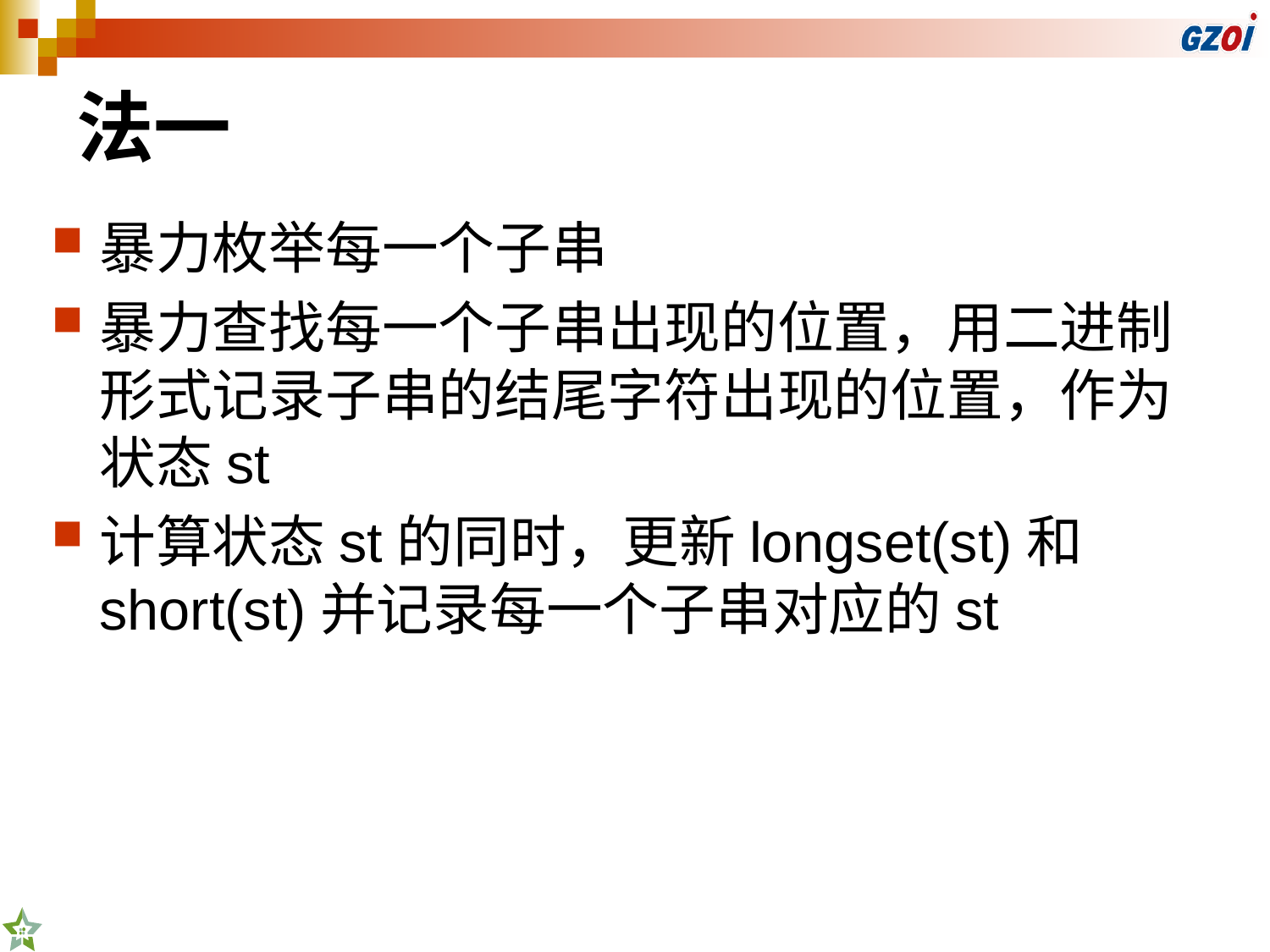

# 法一
暴力枚举每一个子串
暴力查找每一个子串出现的位置，用二进制形式记录子串的结尾字符出现的位置，作为状态st
计算状态st的同时，更新longset(st)和short(st)并记录每一个子串对应的st